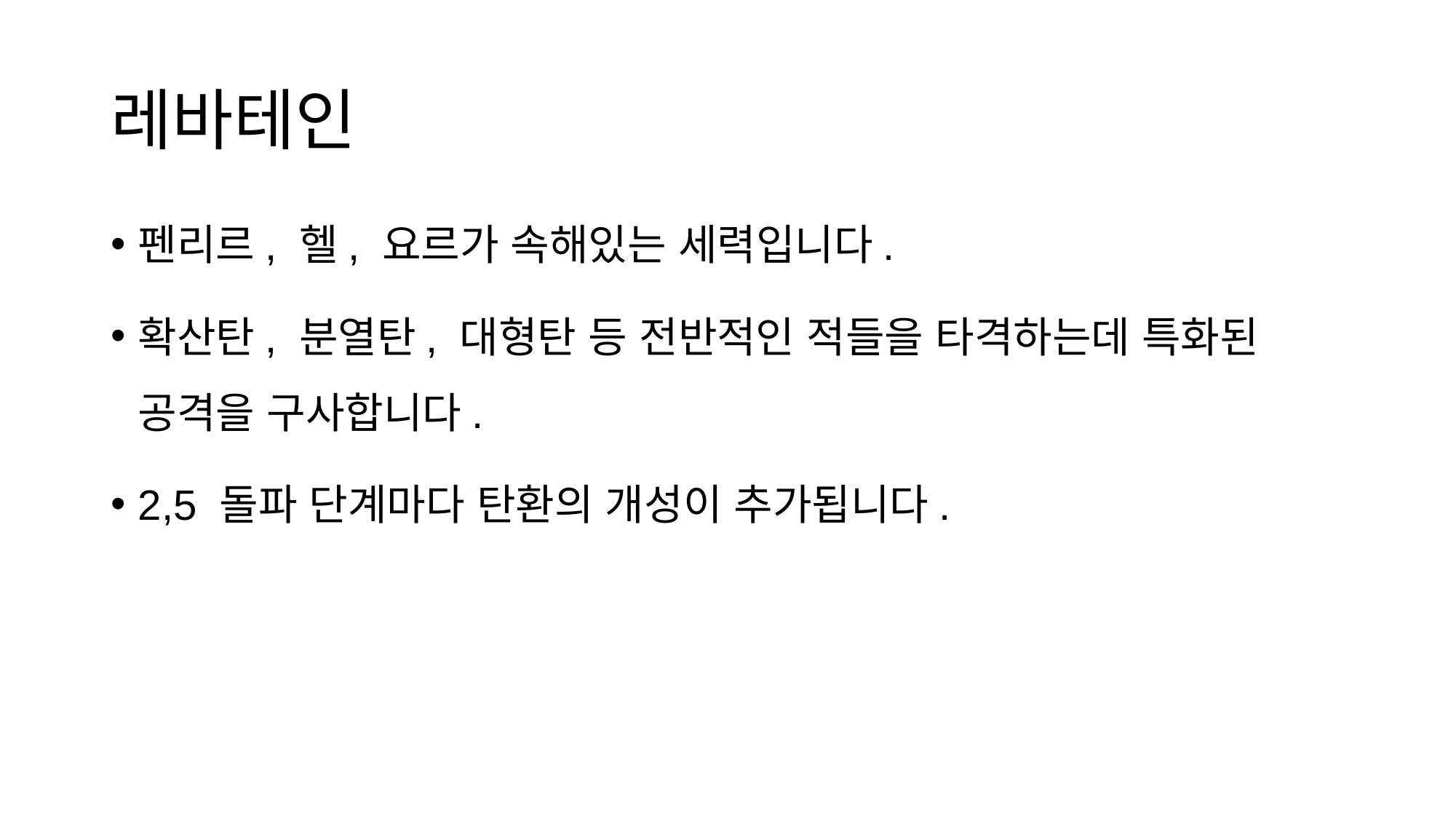

# 레바테인
펜리르, 헬, 요르가 속해있는 세력입니다.
확산탄, 분열탄, 대형탄 등 전반적인 적들을 타격하는데 특화된 공격을 구사합니다.
2,5 돌파 단계마다 탄환의 개성이 추가됩니다.